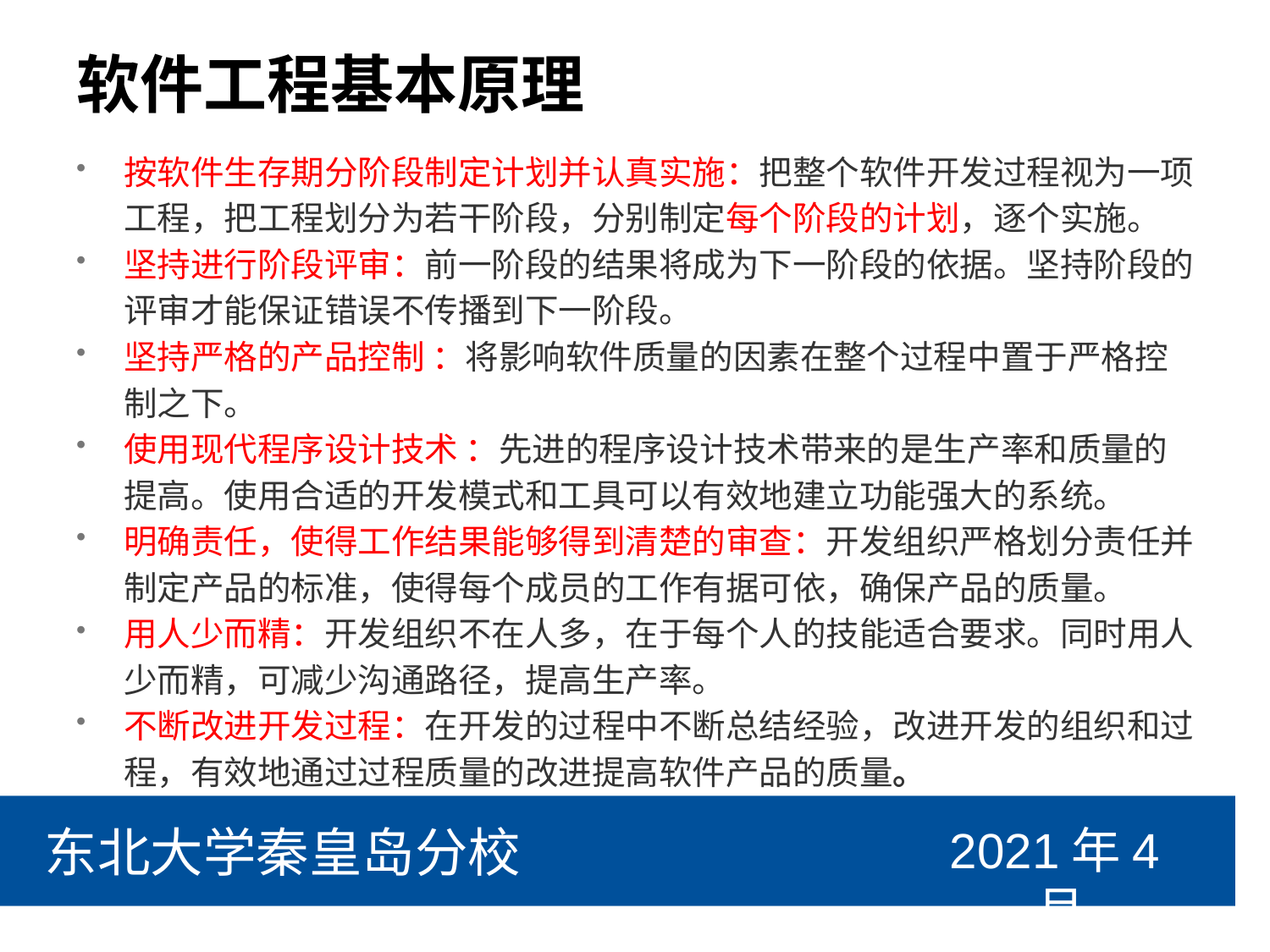

# 软件工程基本原理
按软件生存期分阶段制定计划并认真实施：把整个软件开发过程视为一项工程，把工程划分为若干阶段，分别制定每个阶段的计划，逐个实施。
坚持进行阶段评审：前一阶段的结果将成为下一阶段的依据。坚持阶段的评审才能保证错误不传播到下一阶段。
坚持严格的产品控制 ：将影响软件质量的因素在整个过程中置于严格控制之下。
使用现代程序设计技术 ：先进的程序设计技术带来的是生产率和质量的提高。使用合适的开发模式和工具可以有效地建立功能强大的系统。
明确责任，使得工作结果能够得到清楚的审查：开发组织严格划分责任并制定产品的标准，使得每个成员的工作有据可依，确保产品的质量。
用人少而精：开发组织不在人多，在于每个人的技能适合要求。同时用人少而精，可减少沟通路径，提高生产率。
不断改进开发过程：在开发的过程中不断总结经验，改进开发的组织和过程，有效地通过过程质量的改进提高软件产品的质量。